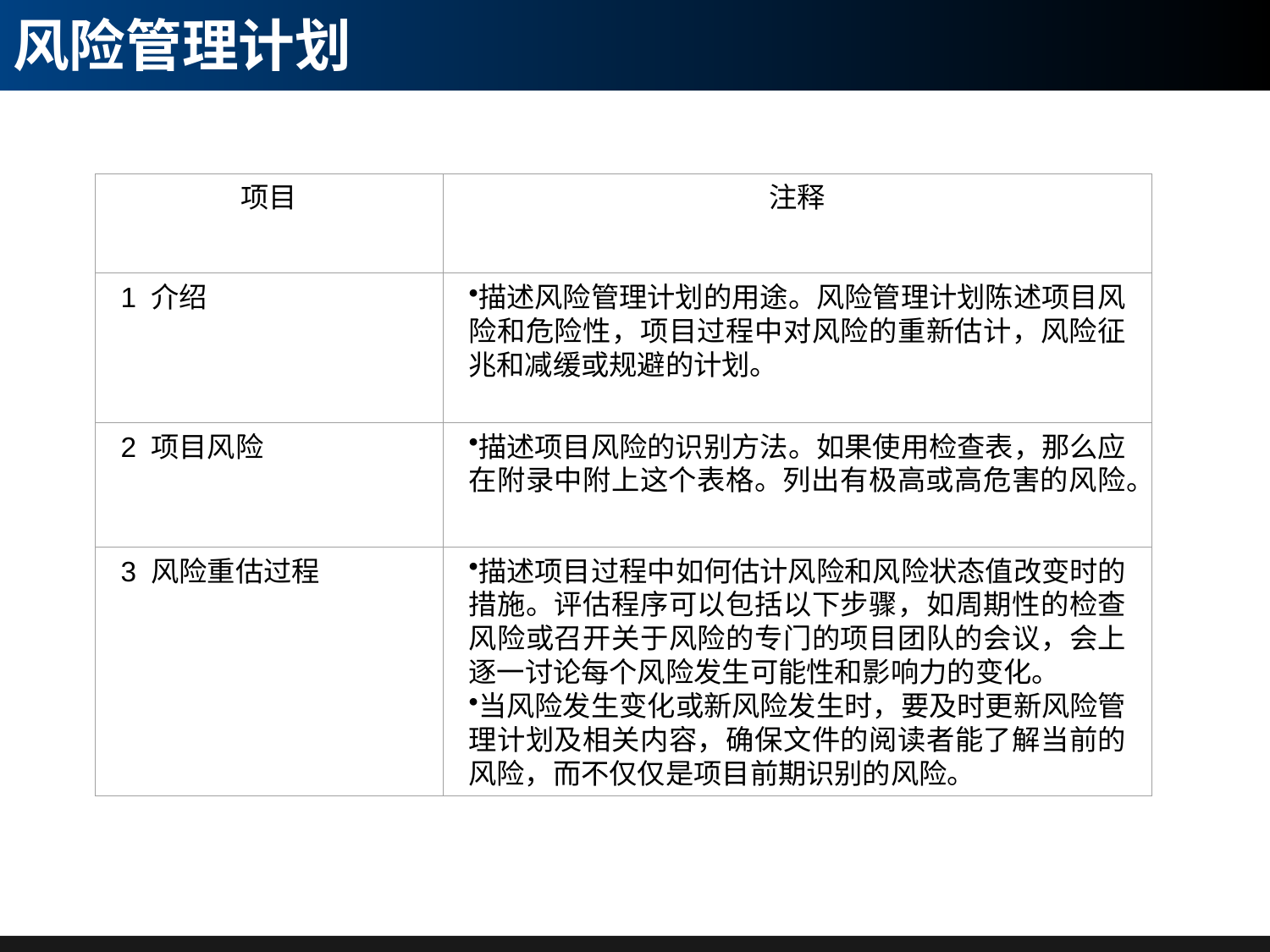

# 风险管理计划

项目

注释

1 介绍

描述风险管理计划的用途。风险管理计划陈述项目风险和危险性，项目过程中对风险的重新估计，风险征兆和减缓或规避的计划。

2 项目风险

描述项目风险的识别方法。如果使用检查表，那么应在附录中附上这个表格。列出有极高或高危害的风险。

3 风险重估过程

描述项目过程中如何估计风险和风险状态值改变时的措施。评估程序可以包括以下步骤，如周期性的检查风险或召开关于风险的专门的项目团队的会议，会上逐一讨论每个风险发生可能性和影响力的变化。
当风险发生变化或新风险发生时，要及时更新风险管理计划及相关内容，确保文件的阅读者能了解当前的风险，而不仅仅是项目前期识别的风险。